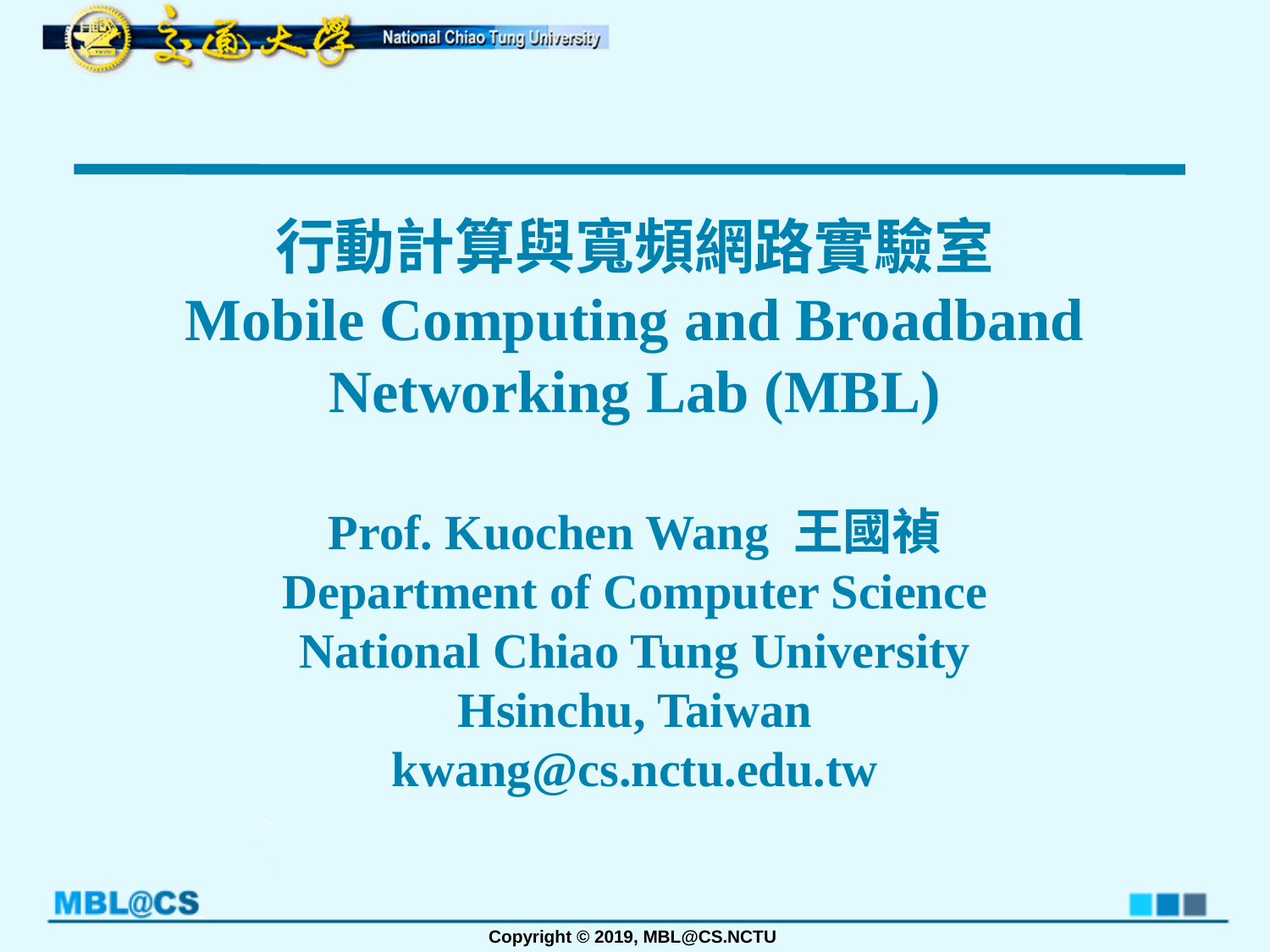

行動計算與寬頻網路實驗室
Mobile Computing and Broadband Networking Lab (MBL)

Prof. Kuochen Wang 王國禎
Department of Computer Science
National Chiao Tung University
Hsinchu, Taiwan
kwang@cs.nctu.edu.tw